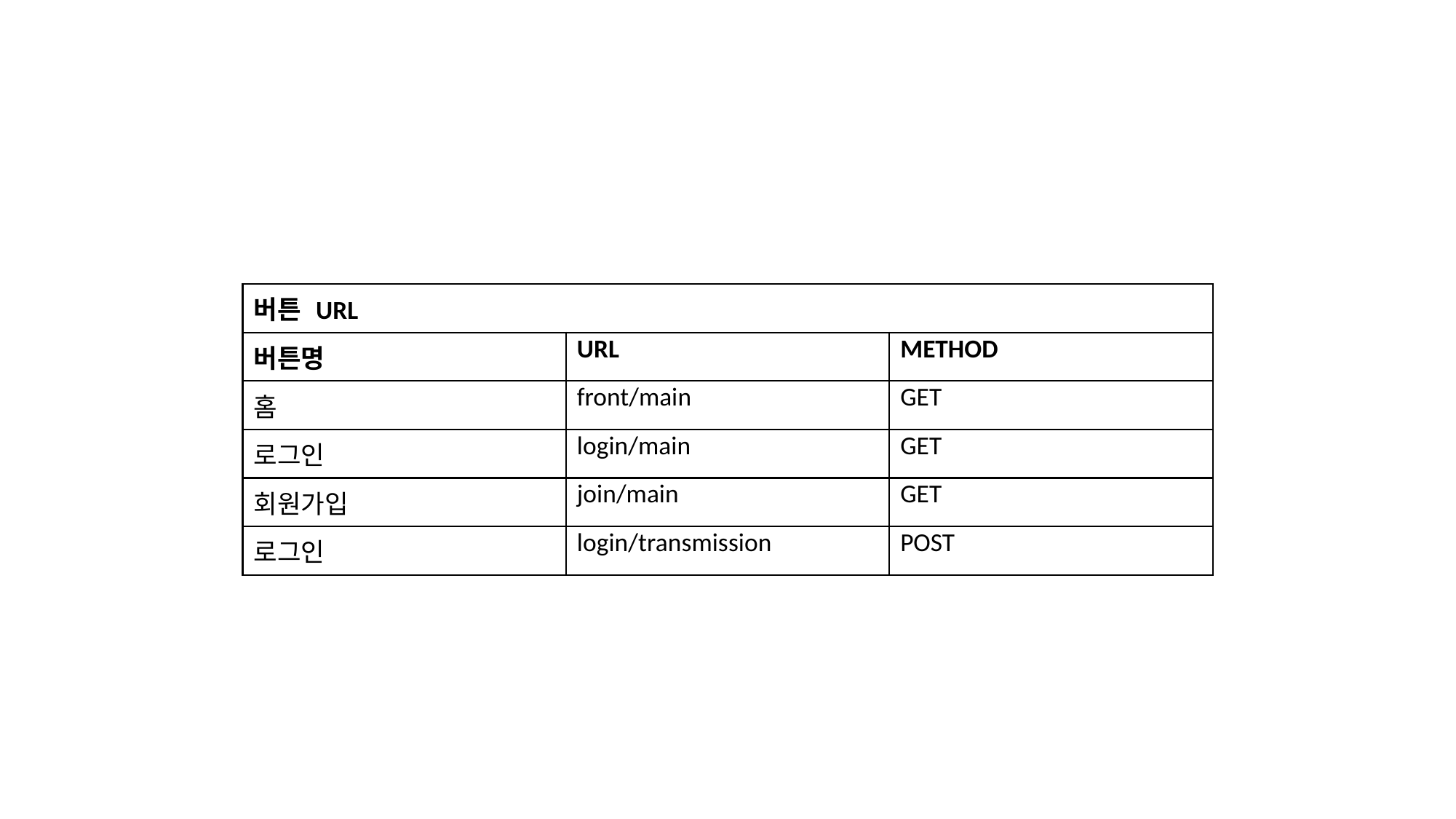

| 버튼 URL |  |  |
| --- | --- | --- |
| 버튼명 | URL | METHOD |
| 홈 | front/main | GET |
| 로그인 | login/main | GET |
| 회원가입 | join/main | GET |
| 로그인 | login/transmission | POST |